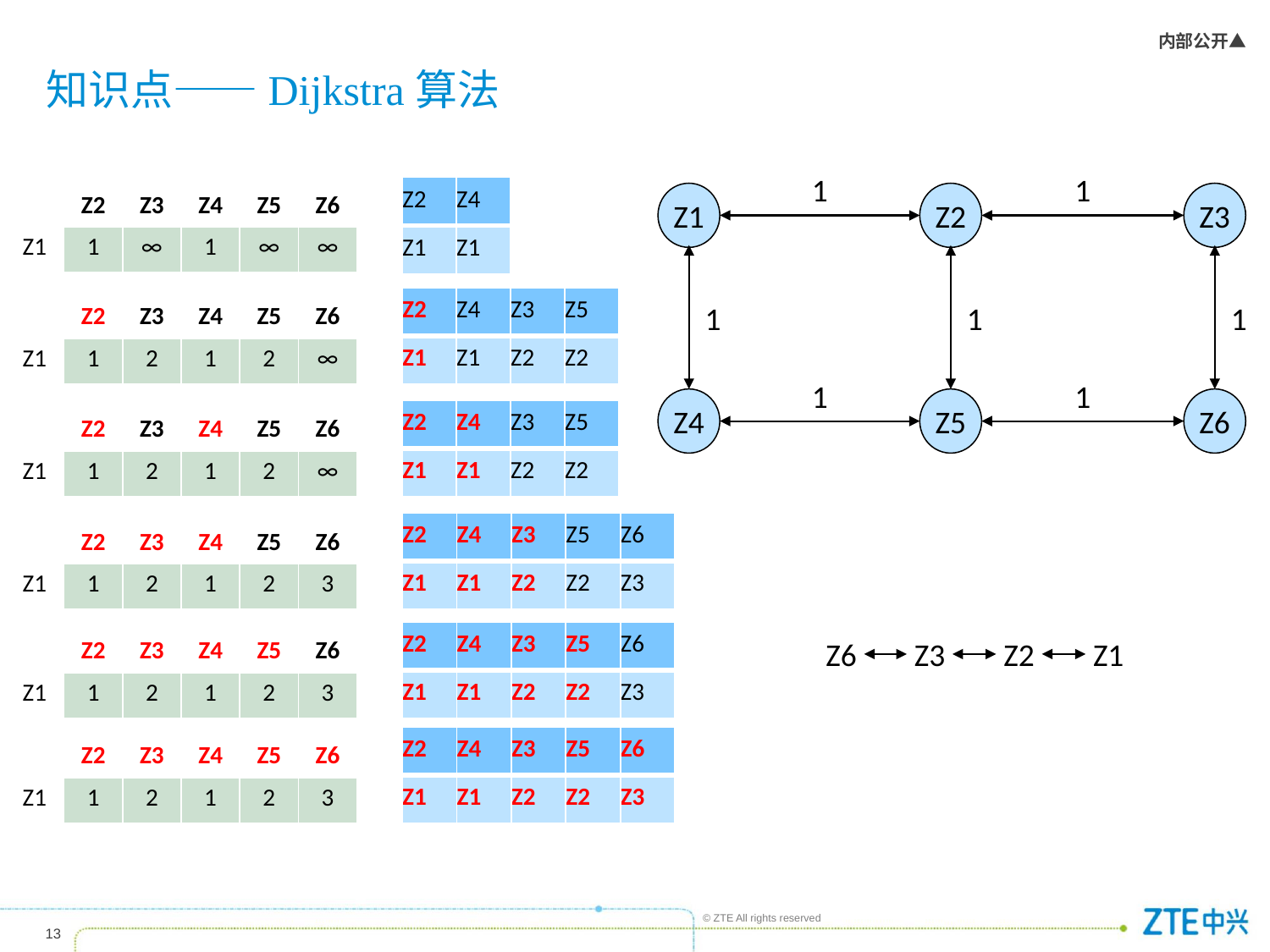

# 知识点——Dijkstra算法
1
1
Z1
Z2
Z3
1
1
1
1
1
Z4
Z5
Z6
| Z2 | Z4 |
| --- | --- |
| Z1 | Z1 |
|  | Z2 | Z3 | Z4 | Z5 | Z6 |
| --- | --- | --- | --- | --- | --- |
| Z1 | 1 | ∞ | 1 | ∞ | ∞ |
| Z2 | Z4 | Z3 | Z5 |
| --- | --- | --- | --- |
| Z1 | Z1 | Z2 | Z2 |
|  | Z2 | Z3 | Z4 | Z5 | Z6 |
| --- | --- | --- | --- | --- | --- |
| Z1 | 1 | 2 | 1 | 2 | ∞ |
| Z2 | Z4 | Z3 | Z5 |
| --- | --- | --- | --- |
| Z1 | Z1 | Z2 | Z2 |
|  | Z2 | Z3 | Z4 | Z5 | Z6 |
| --- | --- | --- | --- | --- | --- |
| Z1 | 1 | 2 | 1 | 2 | ∞ |
| Z2 | Z4 | Z3 | Z5 | Z6 |
| --- | --- | --- | --- | --- |
| Z1 | Z1 | Z2 | Z2 | Z3 |
|  | Z2 | Z3 | Z4 | Z5 | Z6 |
| --- | --- | --- | --- | --- | --- |
| Z1 | 1 | 2 | 1 | 2 | 3 |
| Z2 | Z4 | Z3 | Z5 | Z6 |
| --- | --- | --- | --- | --- |
| Z1 | Z1 | Z2 | Z2 | Z3 |
|  | Z2 | Z3 | Z4 | Z5 | Z6 |
| --- | --- | --- | --- | --- | --- |
| Z1 | 1 | 2 | 1 | 2 | 3 |
Z6
Z3
Z2
Z1
| Z2 | Z4 | Z3 | Z5 | Z6 |
| --- | --- | --- | --- | --- |
| Z1 | Z1 | Z2 | Z2 | Z3 |
|  | Z2 | Z3 | Z4 | Z5 | Z6 |
| --- | --- | --- | --- | --- | --- |
| Z1 | 1 | 2 | 1 | 2 | 3 |